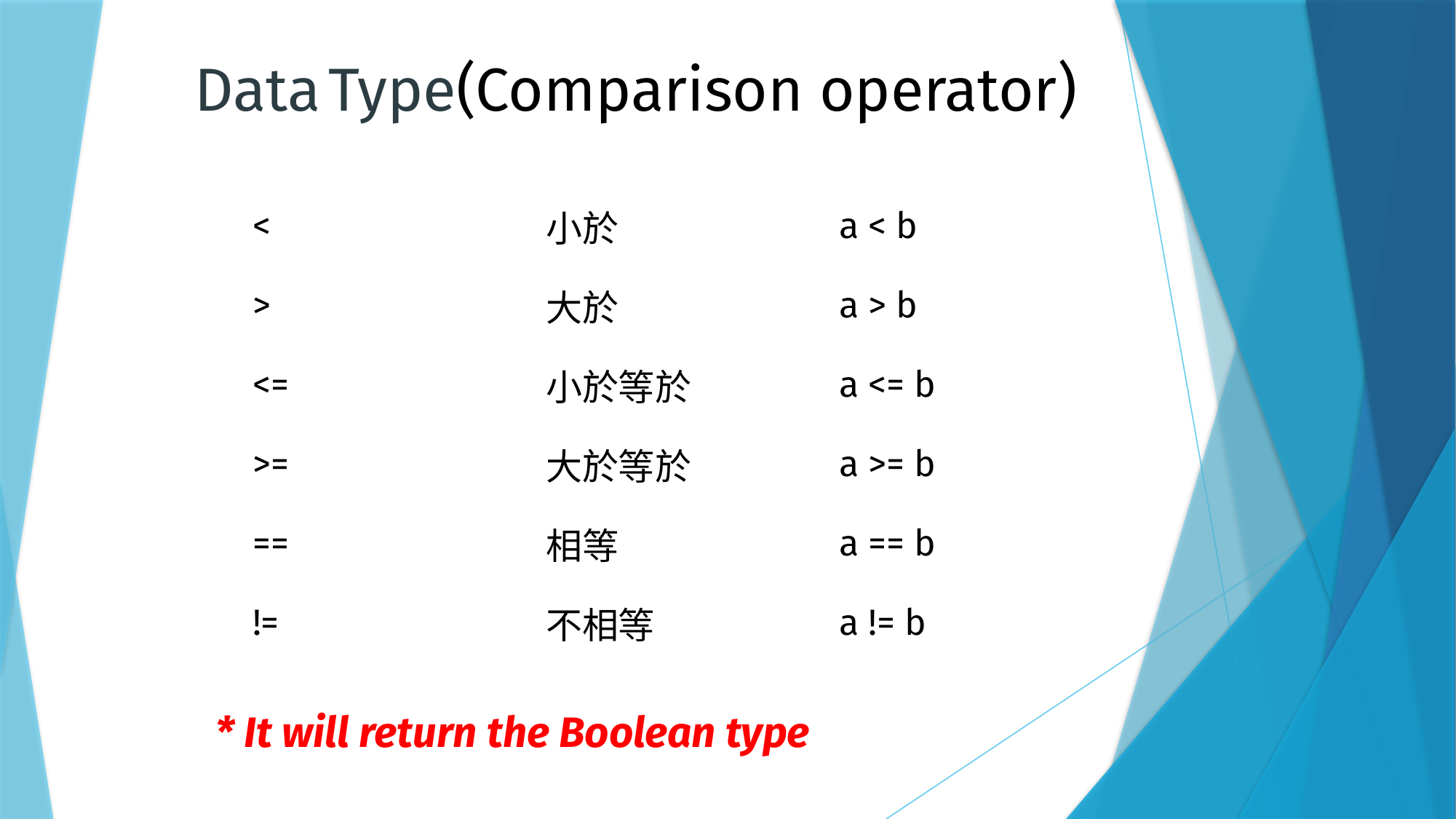

Data Type(Comparison operator)

| < | 小於 | a < b |
| --- | --- | --- |
| > | 大於 | a > b |
| <= | 小於等於 | a <= b |
| >= | 大於等於 | a >= b |
| == | 相等 | a == b |
| != | 不相等 | a != b |
* It will return the Boolean type